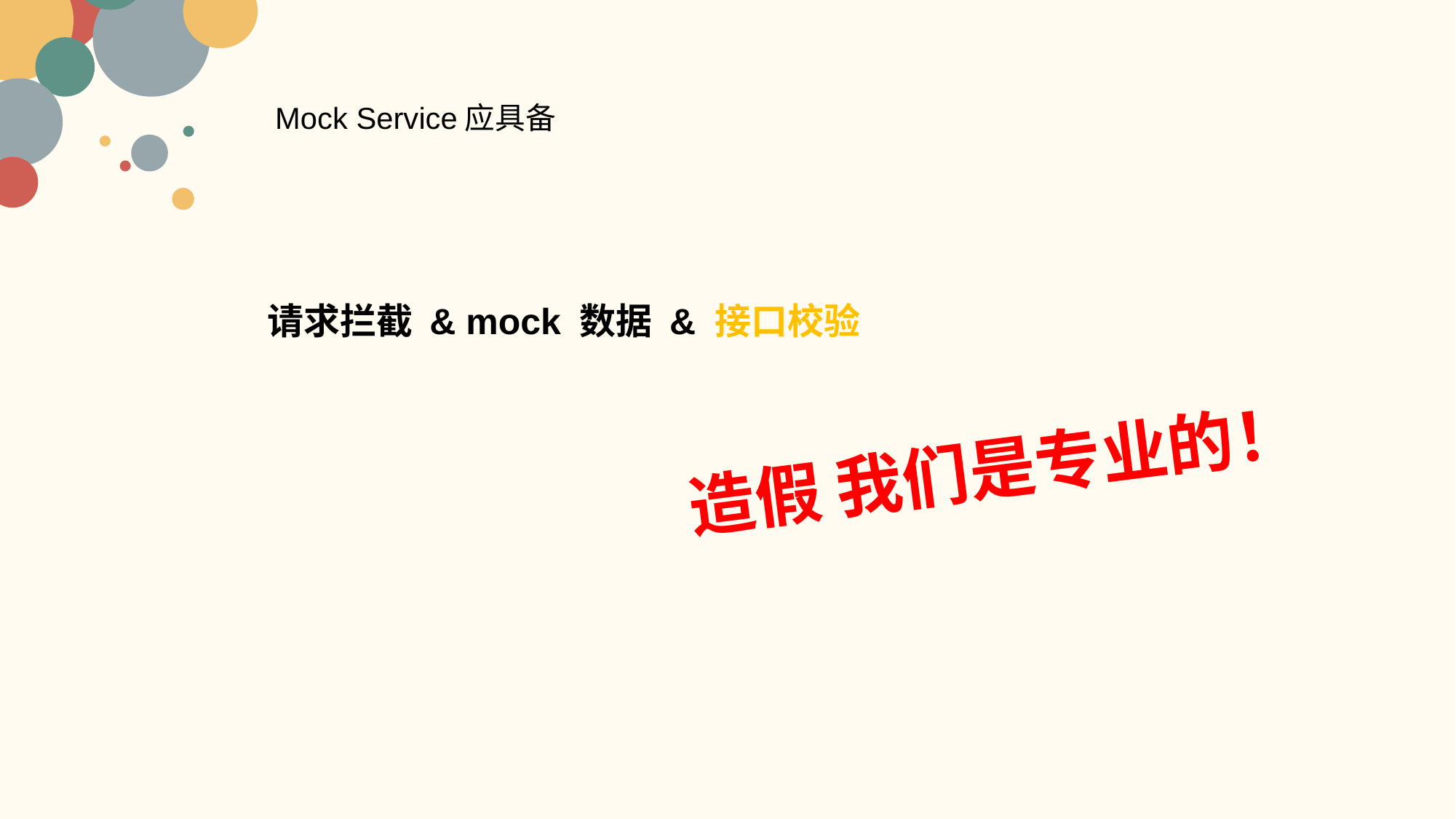

Mock Service应具备
请求拦截 & mock 数据 & 接口校验
造假 我们是专业的！